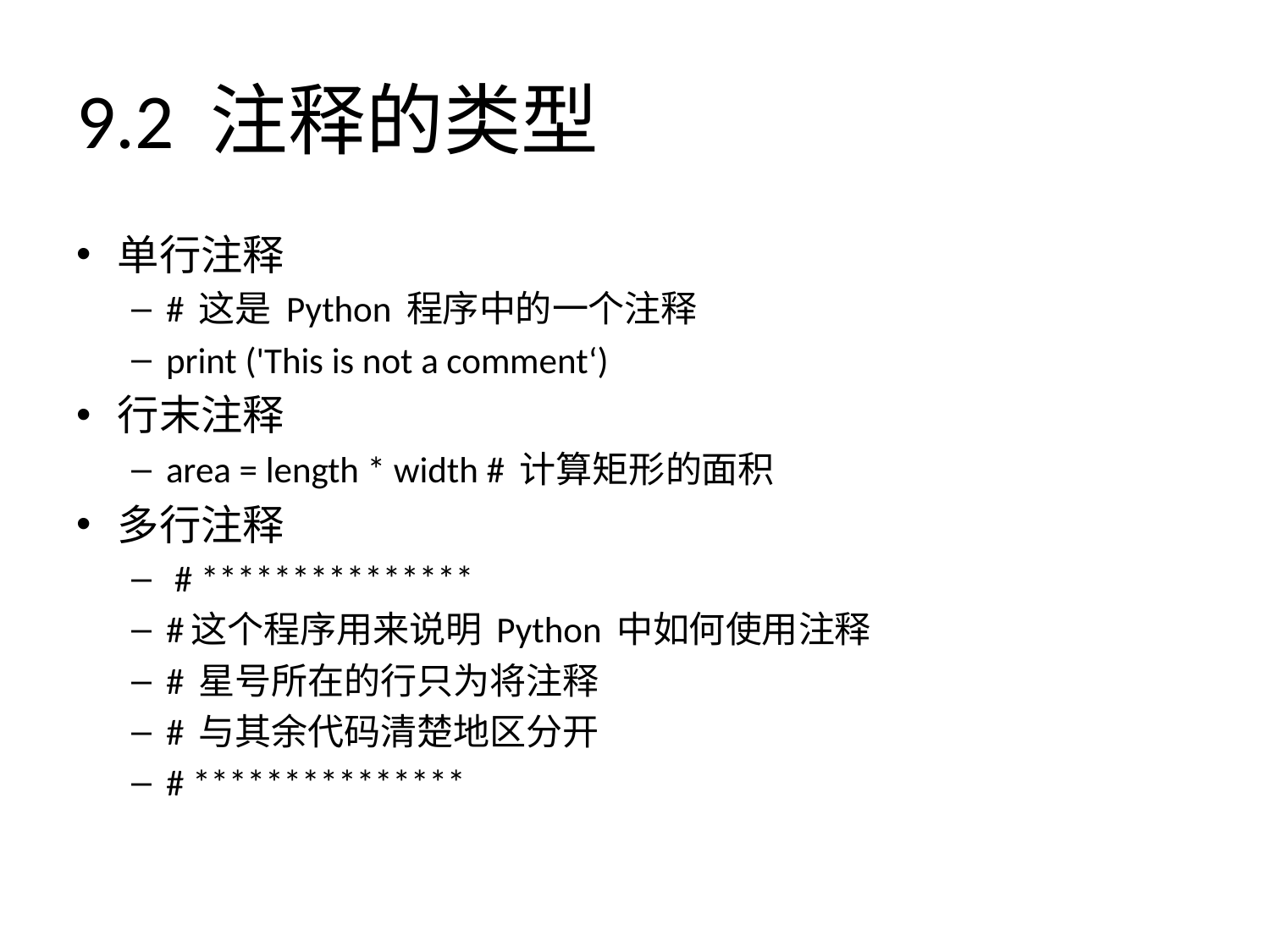

# 9.2 注释的类型
单行注释
# 这是 Python 程序中的一个注释
print ('This is not a comment‘)
行末注释
area = length * width # 计算矩形的面积
多行注释
 # ***************
#这个程序用来说明 Python 中如何使用注释
# 星号所在的行只为将注释
# 与其余代码清楚地区分开
# ***************